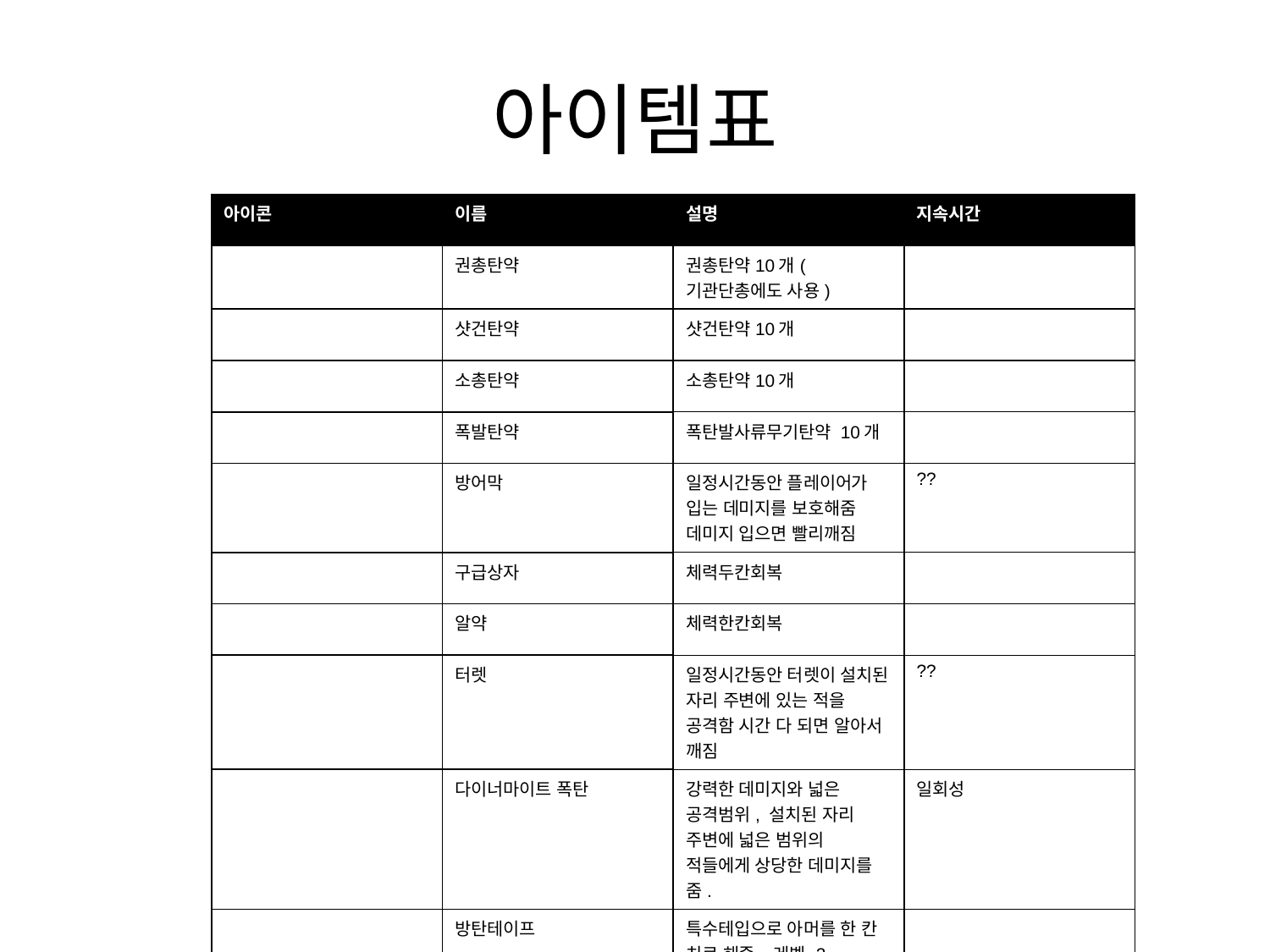

# 아이템표
| 아이콘 | 이름 | 설명 | 지속시간 |
| --- | --- | --- | --- |
|  | 권총탄약 | 권총탄약10개(기관단총에도 사용) |  |
|  | 샷건탄약 | 샷건탄약10개 |  |
|  | 소총탄약 | 소총탄약10개 |  |
|  | 폭발탄약 | 폭탄발사류무기탄약 10개 |  |
|  | 방어막 | 일정시간동안 플레이어가 입는 데미지를 보호해줌 데미지 입으면 빨리깨짐 | ?? |
|  | 구급상자 | 체력두칸회복 |  |
|  | 알약 | 체력한칸회복 |  |
|  | 터렛 | 일정시간동안 터렛이 설치된 자리 주변에 있는 적을 공격함 시간 다 되면 알아서 깨짐 | ?? |
|  | 다이너마이트 폭탄 | 강력한 데미지와 넓은 공격범위, 설치된 자리 주변에 넓은 범위의 적들에게 상당한 데미지를 줌. | 일회성 |
|  | 방탄테이프 | 특수테입으로 아머를 한 칸 치료 해줌. 레벨 2 방탄부터 수리가능 |  |